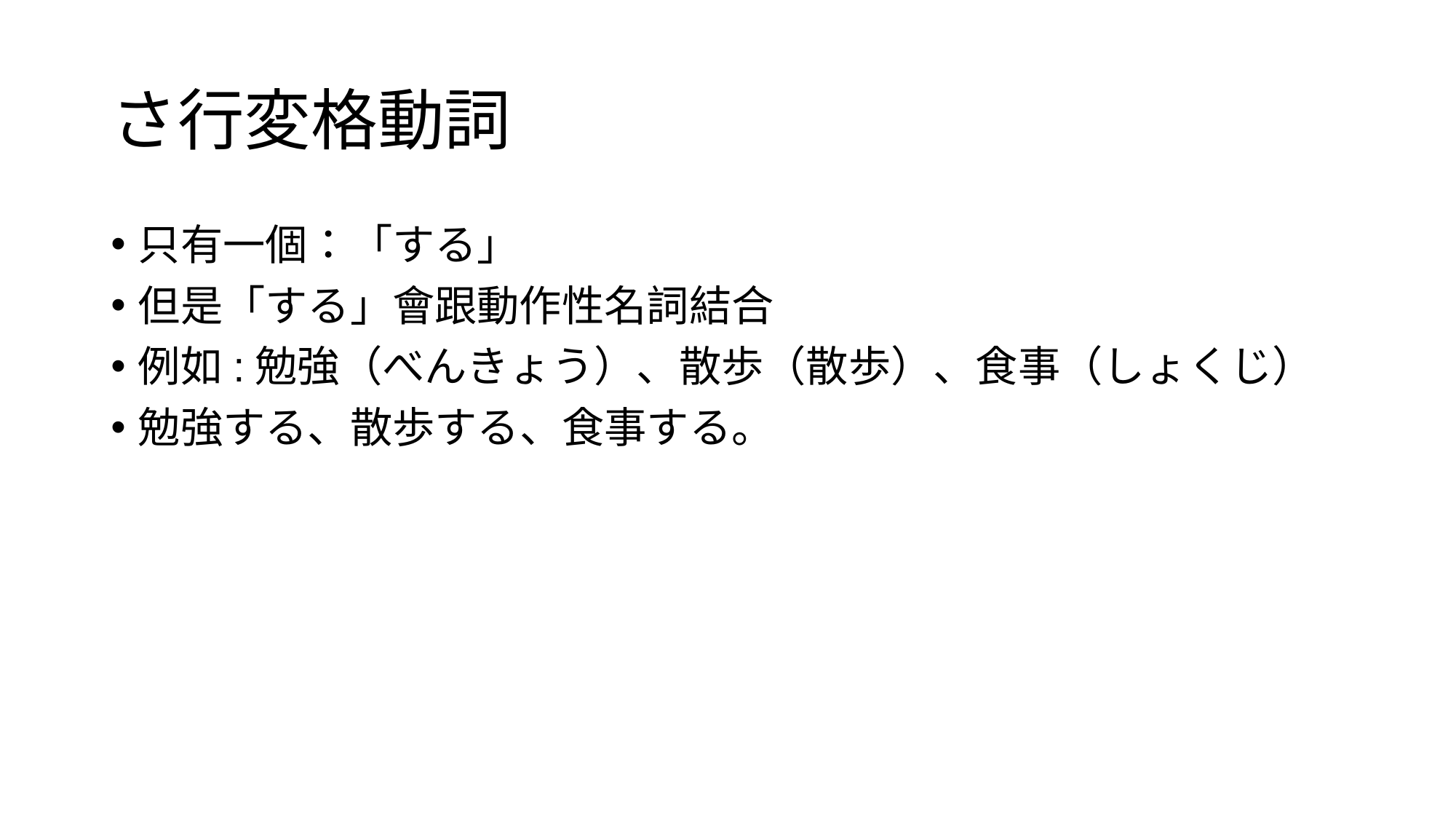

# さ行変格動詞
只有一個：「する」
但是「する」會跟動作性名詞結合
例如:勉強（べんきょう）、散歩（散歩）、食事（しょくじ）
勉強する、散歩する、食事する。